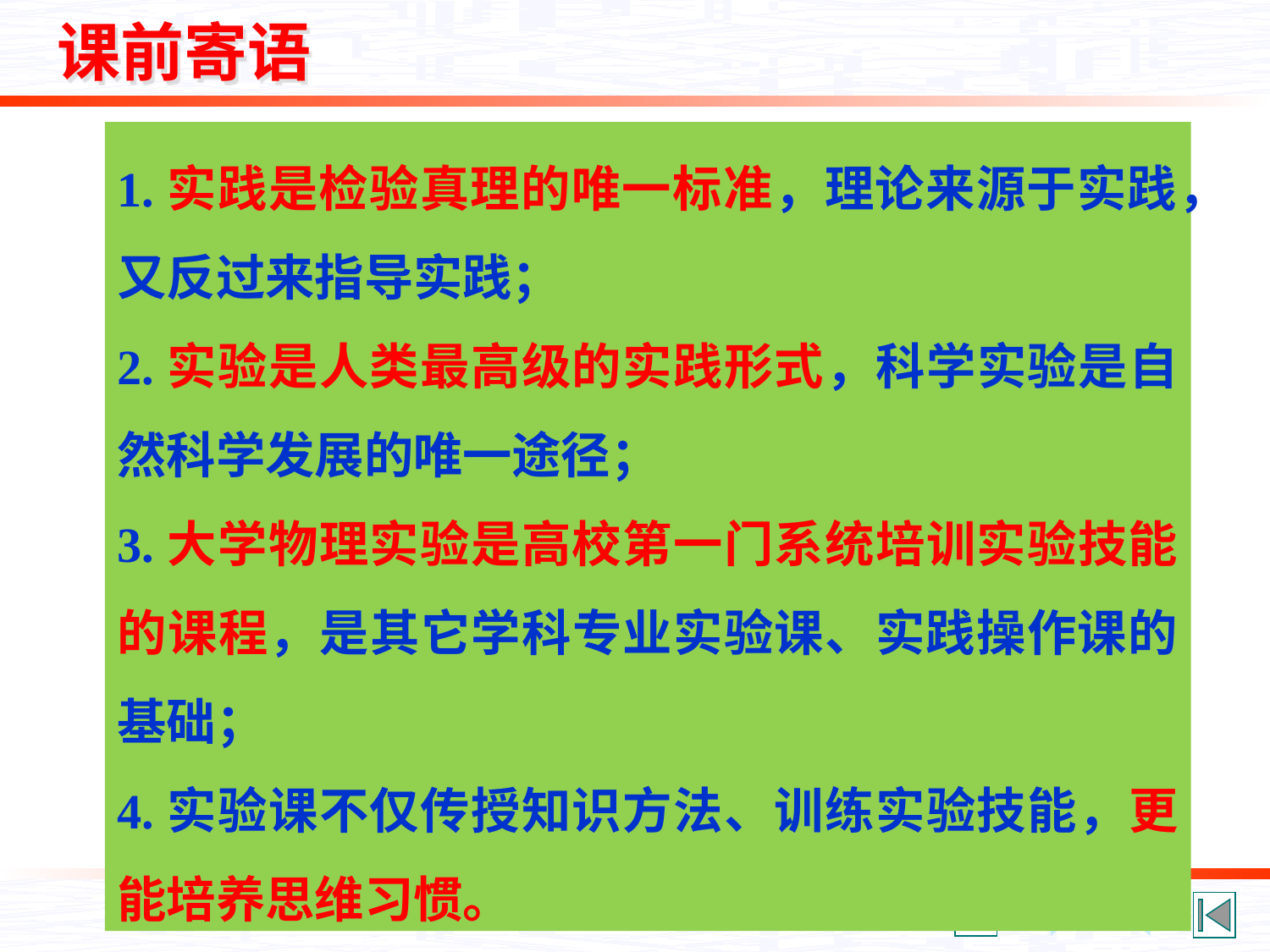

课前寄语
1.实践是检验真理的唯一标准，理论来源于实践，又反过来指导实践；
2.实验是人类最高级的实践形式，科学实验是自然科学发展的唯一途径；
3.大学物理实验是高校第一门系统培训实验技能的课程，是其它学科专业实验课、实践操作课的基础；
4.实验课不仅传授知识方法、训练实验技能，更能培养思维习惯。